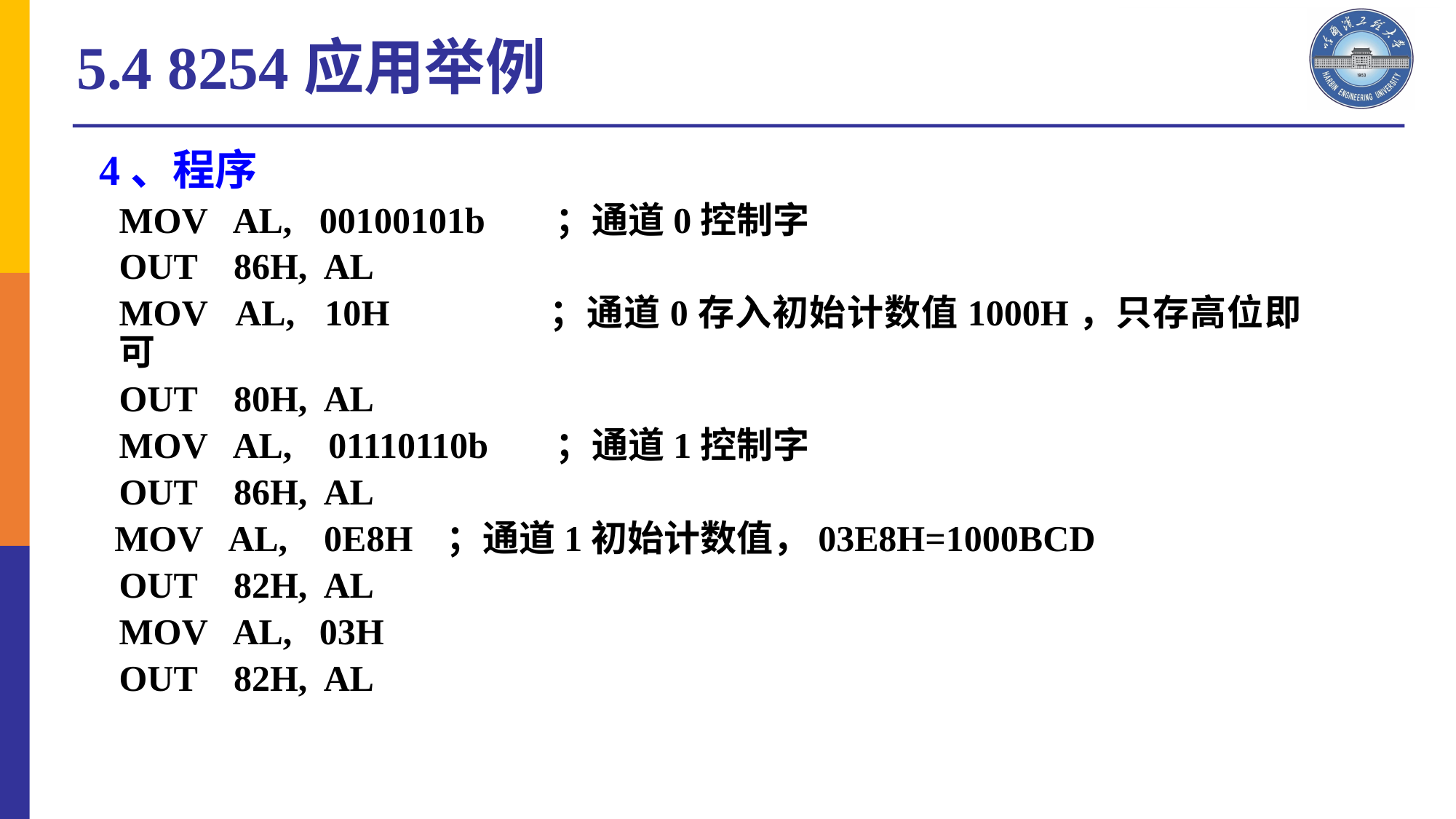

5.4 8254应用举例
  4、程序
	MOV   AL,   00100101b	；通道0控制字
	OUT    86H,  AL
	MOV   AL,   10H               ；通道0存入初始计数值1000H，只存高位即可
	OUT    80H,  AL
	MOV   AL,    01110110b	；通道1控制字
	OUT    86H,  AL
    MOV   AL,    0E8H	；通道1初始计数值，03E8H=1000BCD
	OUT    82H,  AL
	MOV   AL,   03H
	OUT    82H,  AL